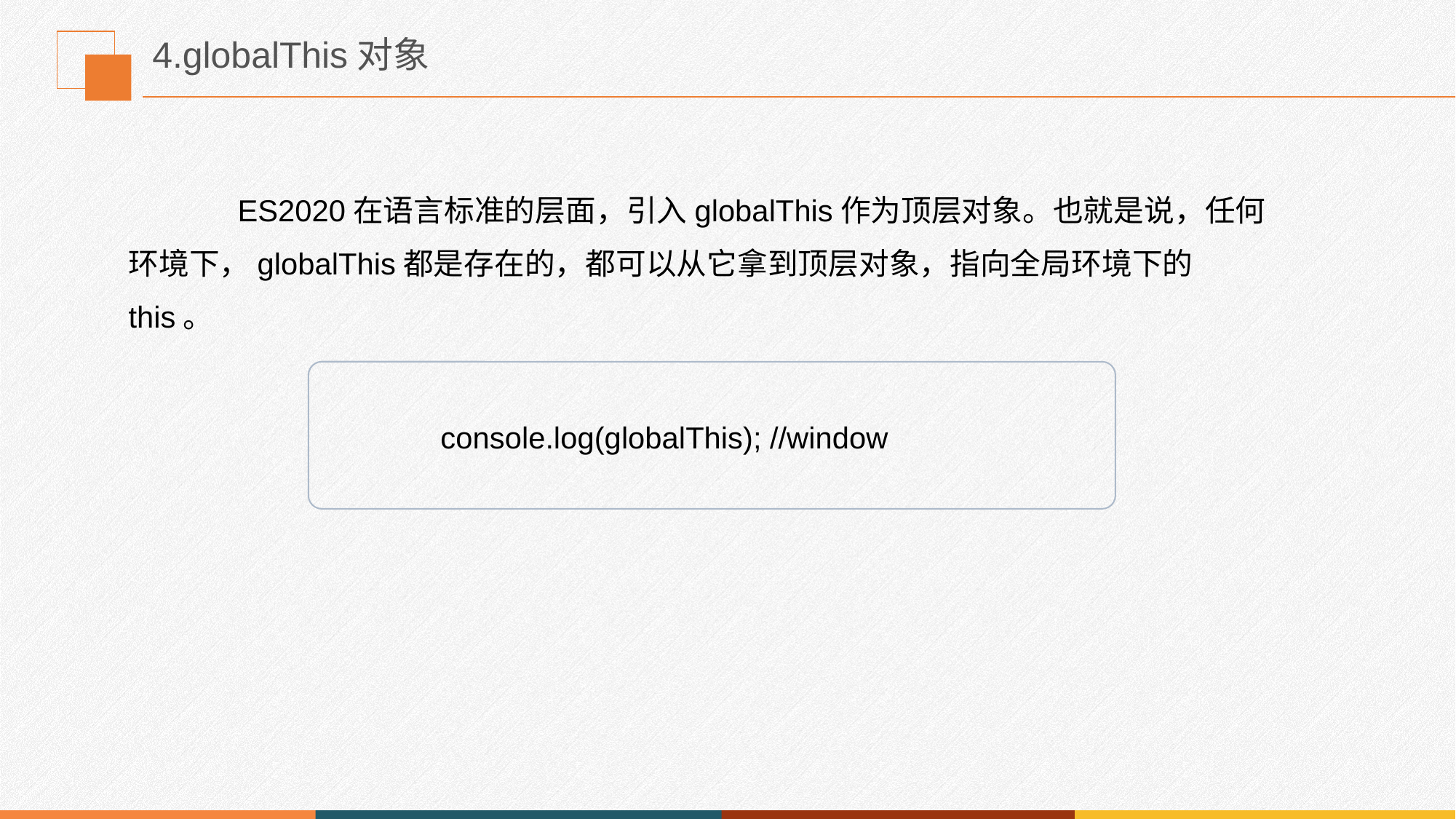

# 4.globalThis对象
	ES2020在语言标准的层面，引入globalThis作为顶层对象。也就是说，任何环境下，globalThis都是存在的，都可以从它拿到顶层对象，指向全局环境下的this。

console.log(globalThis); //window